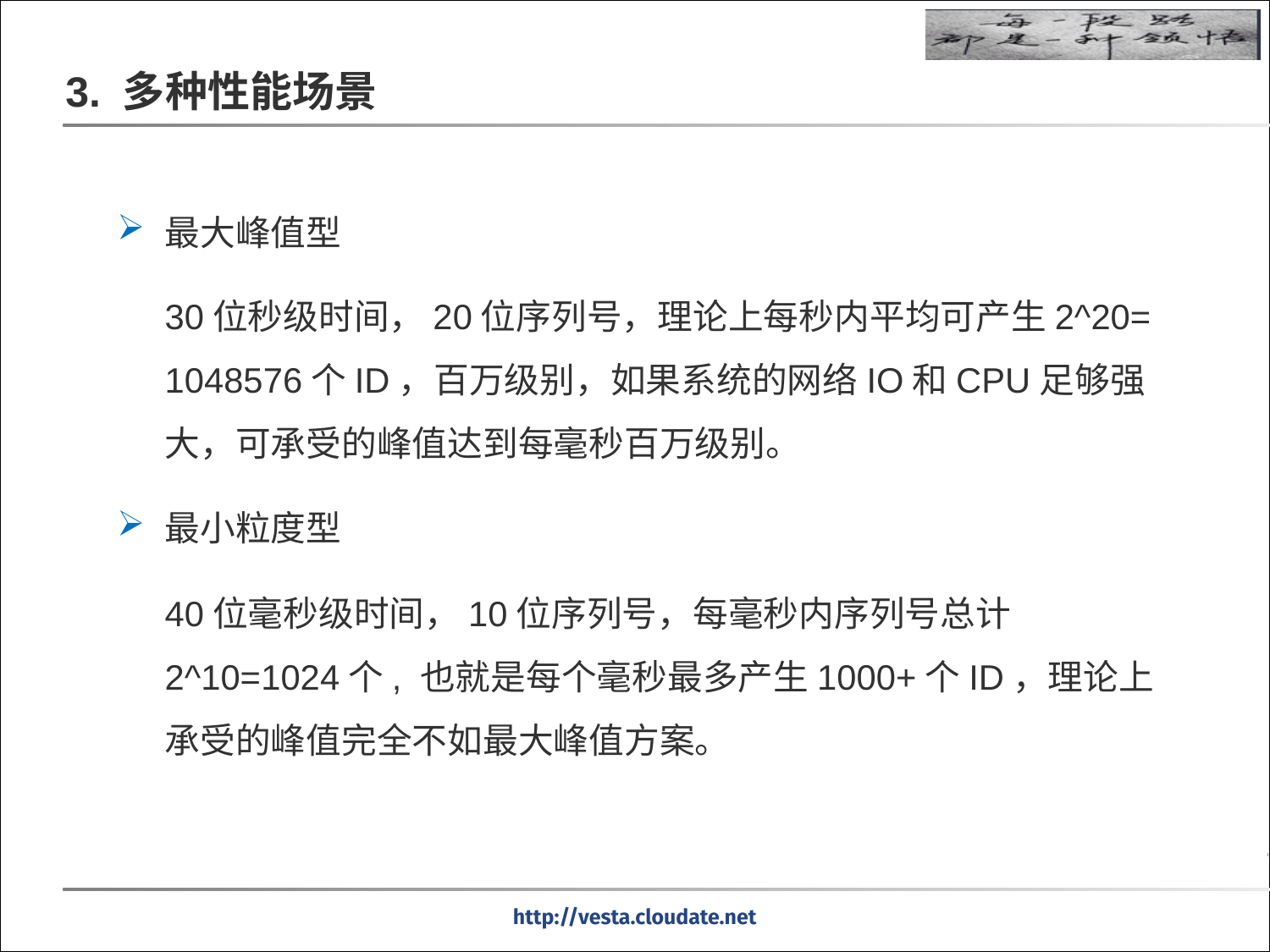

# 3. 多种性能场景
最大峰值型
	30位秒级时间，20位序列号，理论上每秒内平均可产生2^20= 1048576个ID，百万级别，如果系统的网络IO和CPU足够强大，可承受的峰值达到每毫秒百万级别。
最小粒度型
	40位毫秒级时间，10位序列号，每毫秒内序列号总计2^10=1024个, 也就是每个毫秒最多产生1000+个ID，理论上承受的峰值完全不如最大峰值方案。